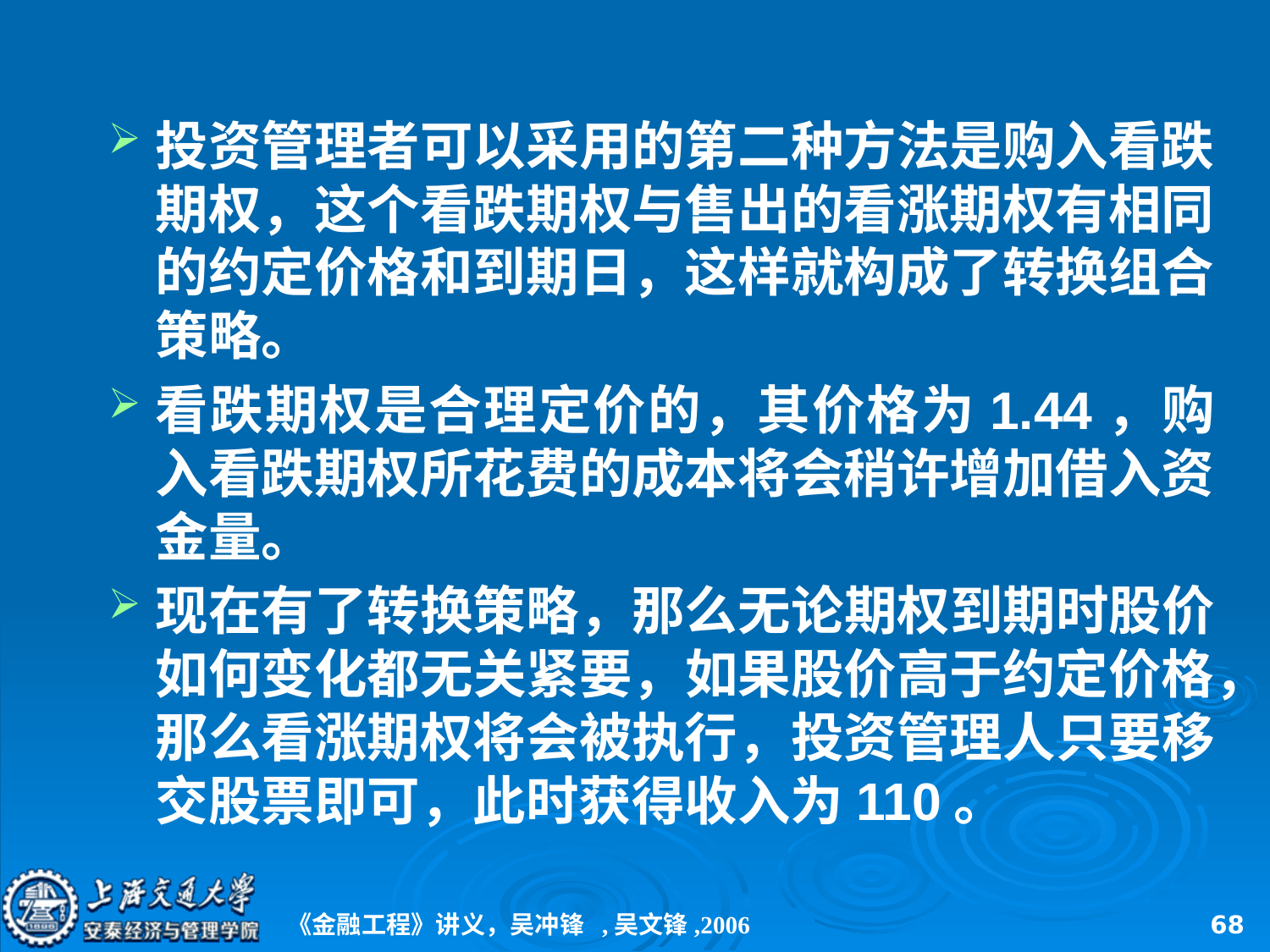

投资管理者可以采用的第二种方法是购入看跌期权，这个看跌期权与售出的看涨期权有相同的约定价格和到期日，这样就构成了转换组合策略。
看跌期权是合理定价的，其价格为1.44，购入看跌期权所花费的成本将会稍许增加借入资金量。
现在有了转换策略，那么无论期权到期时股价如何变化都无关紧要，如果股价高于约定价格，那么看涨期权将会被执行，投资管理人只要移交股票即可，此时获得收入为110。